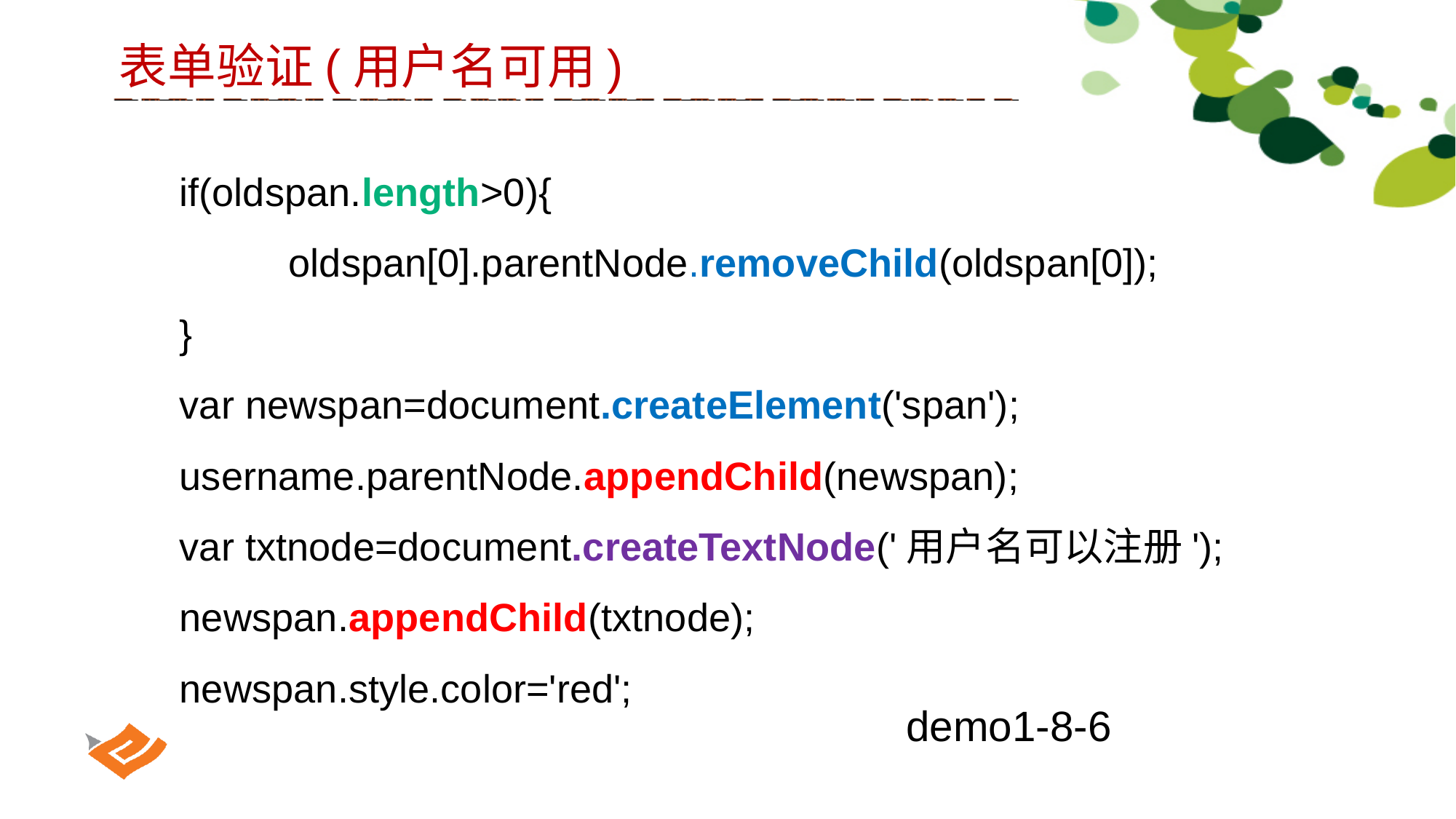

表单验证(用户名可用)
if(oldspan.length>0){
	oldspan[0].parentNode.removeChild(oldspan[0]);
}
var newspan=document.createElement('span');
username.parentNode.appendChild(newspan);
var txtnode=document.createTextNode('用户名可以注册');
newspan.appendChild(txtnode);
newspan.style.color='red';

demo1-8-6